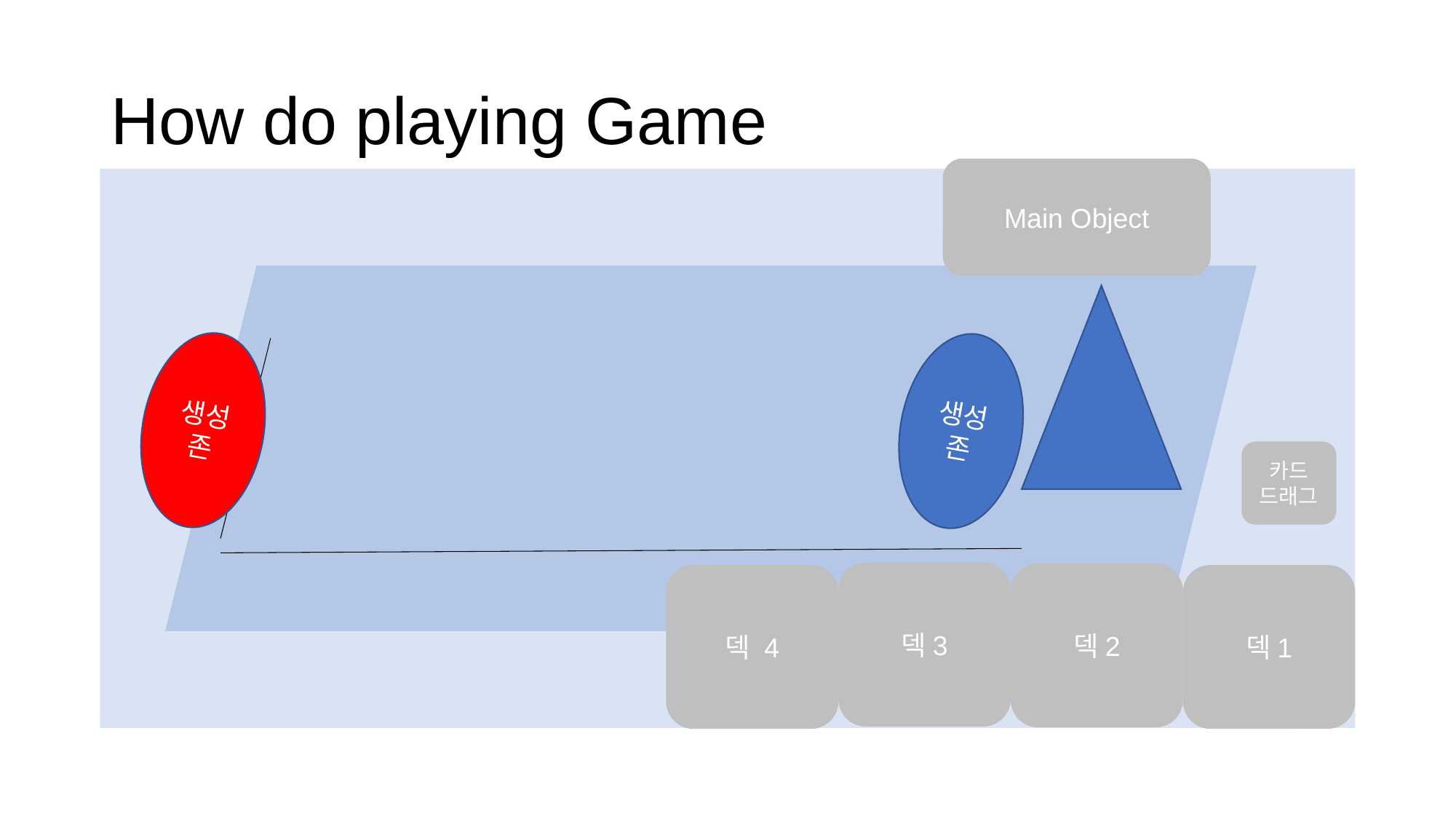

# How do playing Game
Main Object

생성 존
생성 존
카드 드래그
덱3
덱2
덱1
덱 4